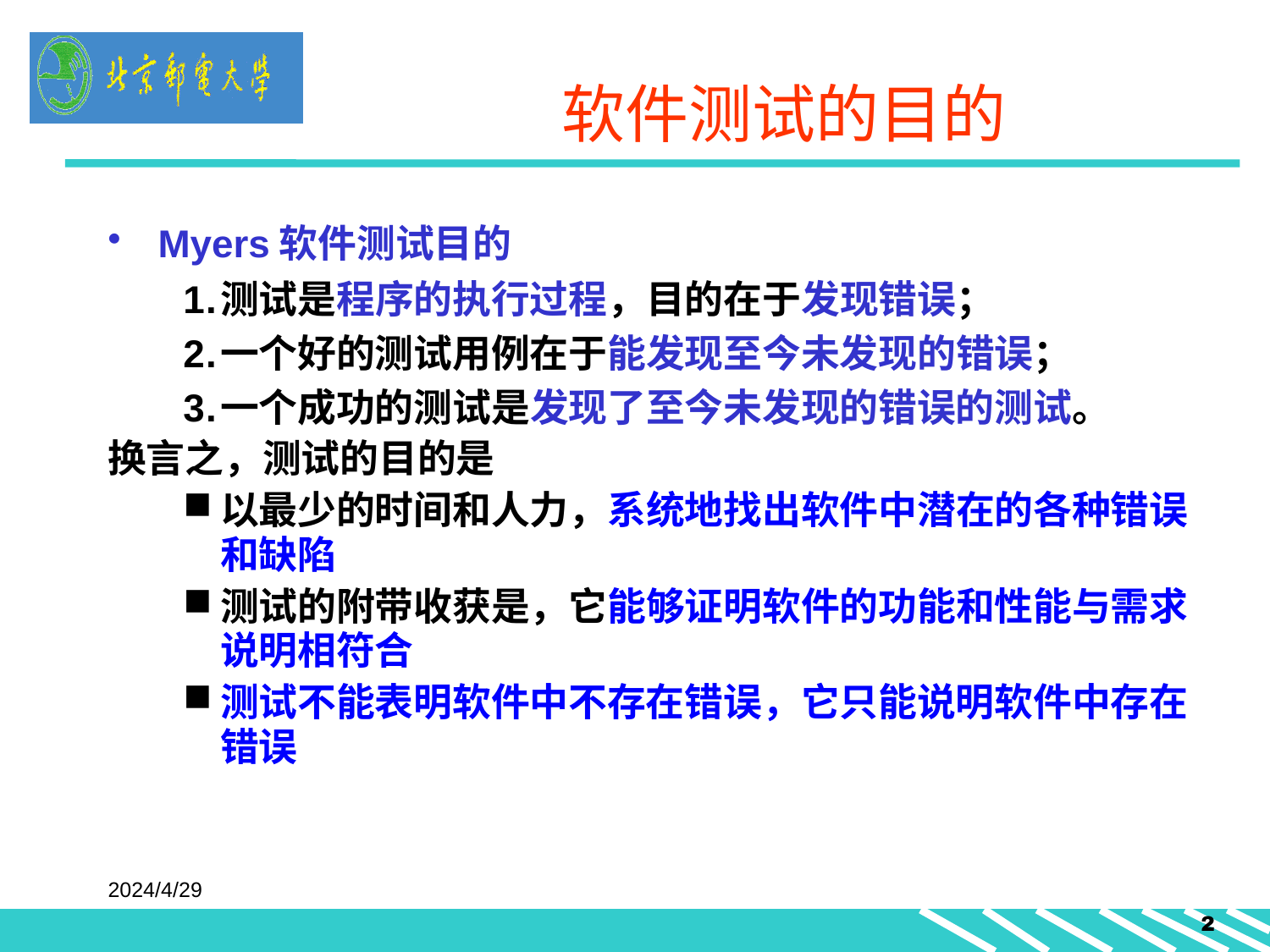

# 软件测试的目的
Myers软件测试目的
测试是程序的执行过程，目的在于发现错误；
一个好的测试用例在于能发现至今未发现的错误；
一个成功的测试是发现了至今未发现的错误的测试。
换言之，测试的目的是
以最少的时间和人力，系统地找出软件中潜在的各种错误和缺陷
测试的附带收获是，它能够证明软件的功能和性能与需求说明相符合
测试不能表明软件中不存在错误，它只能说明软件中存在错误

2024/4/29
2